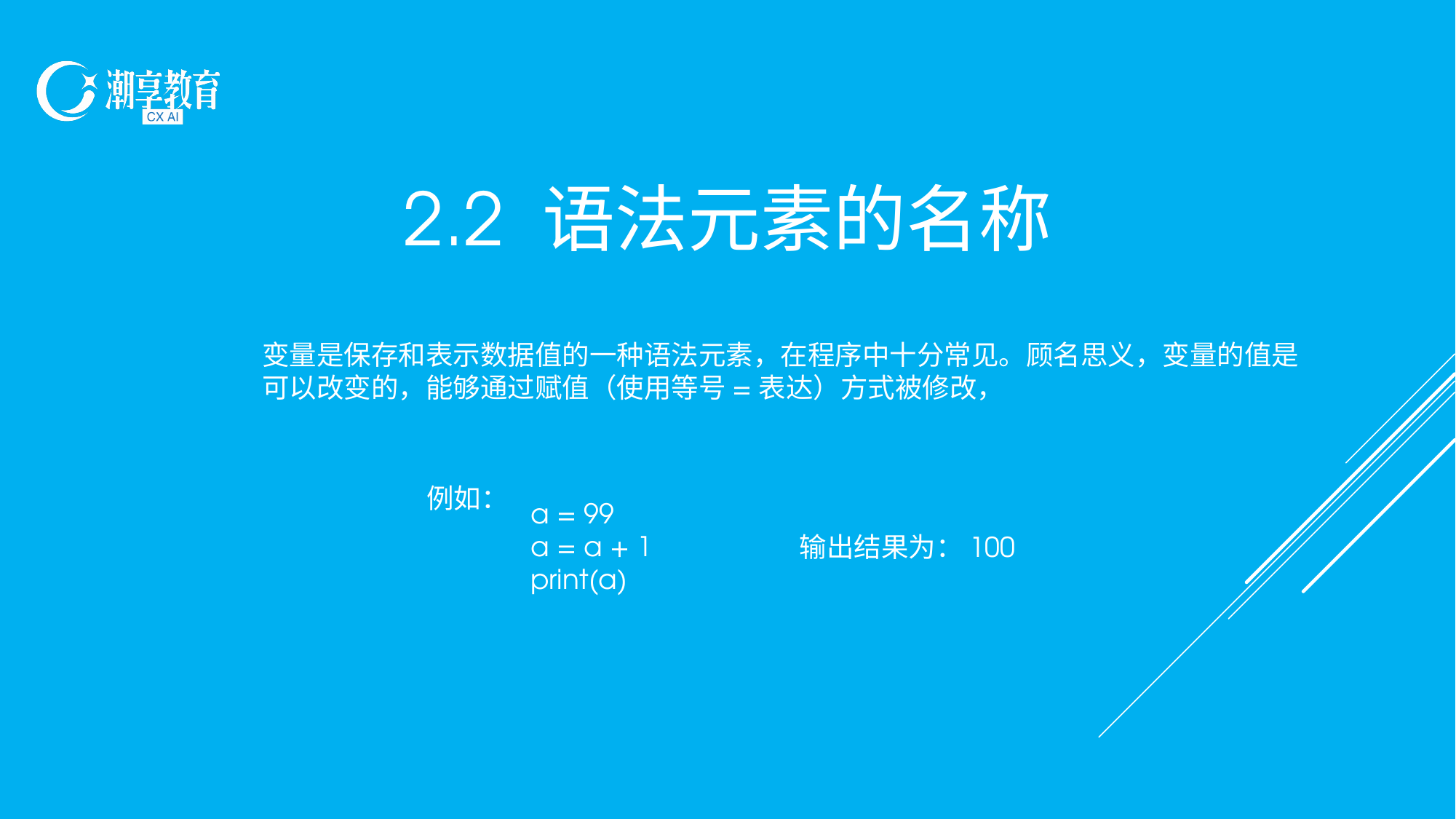

2.2 语法元素的名称
变量是保存和表示数据值的一种语法元素，在程序中十分常见。顾名思义，变量的值是可以改变的，能够通过赋值（使用等号=表达）方式被修改，
例如：
a = 99
a = a + 1
print(a)
输出结果为：100